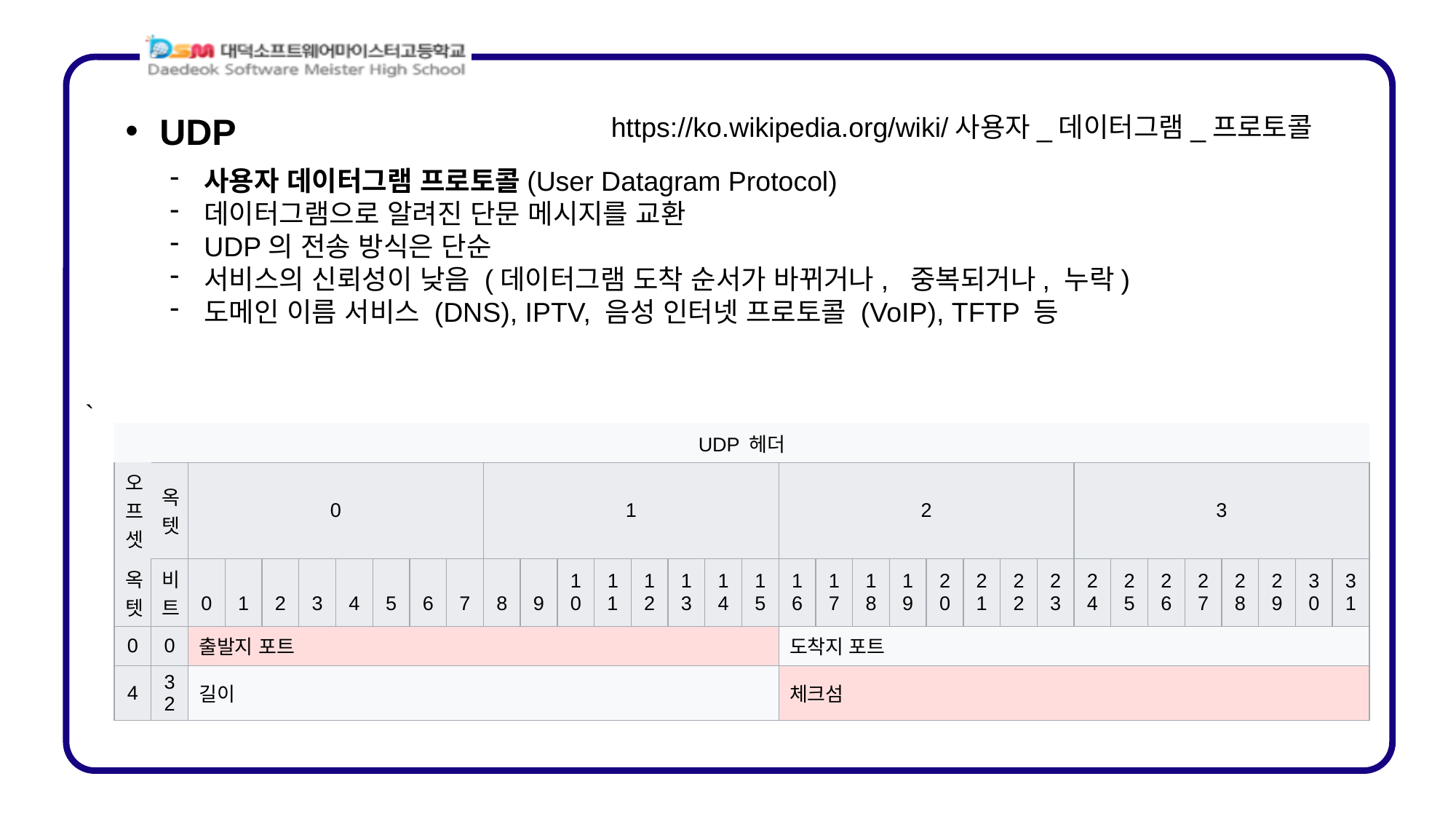

UDP
https://ko.wikipedia.org/wiki/사용자_데이터그램_프로토콜
사용자 데이터그램 프로토콜(User Datagram Protocol)
데이터그램으로 알려진 단문 메시지를 교환
UDP의 전송 방식은 단순
서비스의 신뢰성이 낮음 (데이터그램 도착 순서가 바뀌거나,  중복되거나, 누락)
도메인 이름 서비스 (DNS), IPTV, 음성 인터넷 프로토콜 (VoIP), TFTP 등
| UDP 헤더 |  |  |  |  |  |  |  |  |  |  |  |  |  |  |  |  |  |  |  |  |  |  |  |  |  |  |  |  |  |  |  |  |  |
| --- | --- | --- | --- | --- | --- | --- | --- | --- | --- | --- | --- | --- | --- | --- | --- | --- | --- | --- | --- | --- | --- | --- | --- | --- | --- | --- | --- | --- | --- | --- | --- | --- | --- |
| 오프셋 | 옥텟 | 0 |  |  |  |  |  |  |  | 1 |  |  |  |  |  |  |  | 2 |  |  |  |  |  |  |  | 3 |  |  |  |  |  |  |  |
| 옥텟 | 비트 | 0 | 1 | 2 | 3 | 4 | 5 | 6 | 7 | 8 | 9 | 10 | 11 | 12 | 13 | 14 | 15 | 16 | 17 | 18 | 19 | 20 | 21 | 22 | 23 | 24 | 25 | 26 | 27 | 28 | 29 | 30 | 31 |
| 0 | 0 | 출발지 포트 |  |  |  |  |  |  |  |  |  |  |  |  |  |  |  | 도착지 포트 |  |  |  |  |  |  |  |  |  |  |  |  |  |  |  |
| 4 | 32 | 길이 |  |  |  |  |  |  |  |  |  |  |  |  |  |  |  | 체크섬 |  |  |  |  |  |  |  |  |  |  |  |  |  |  |  |